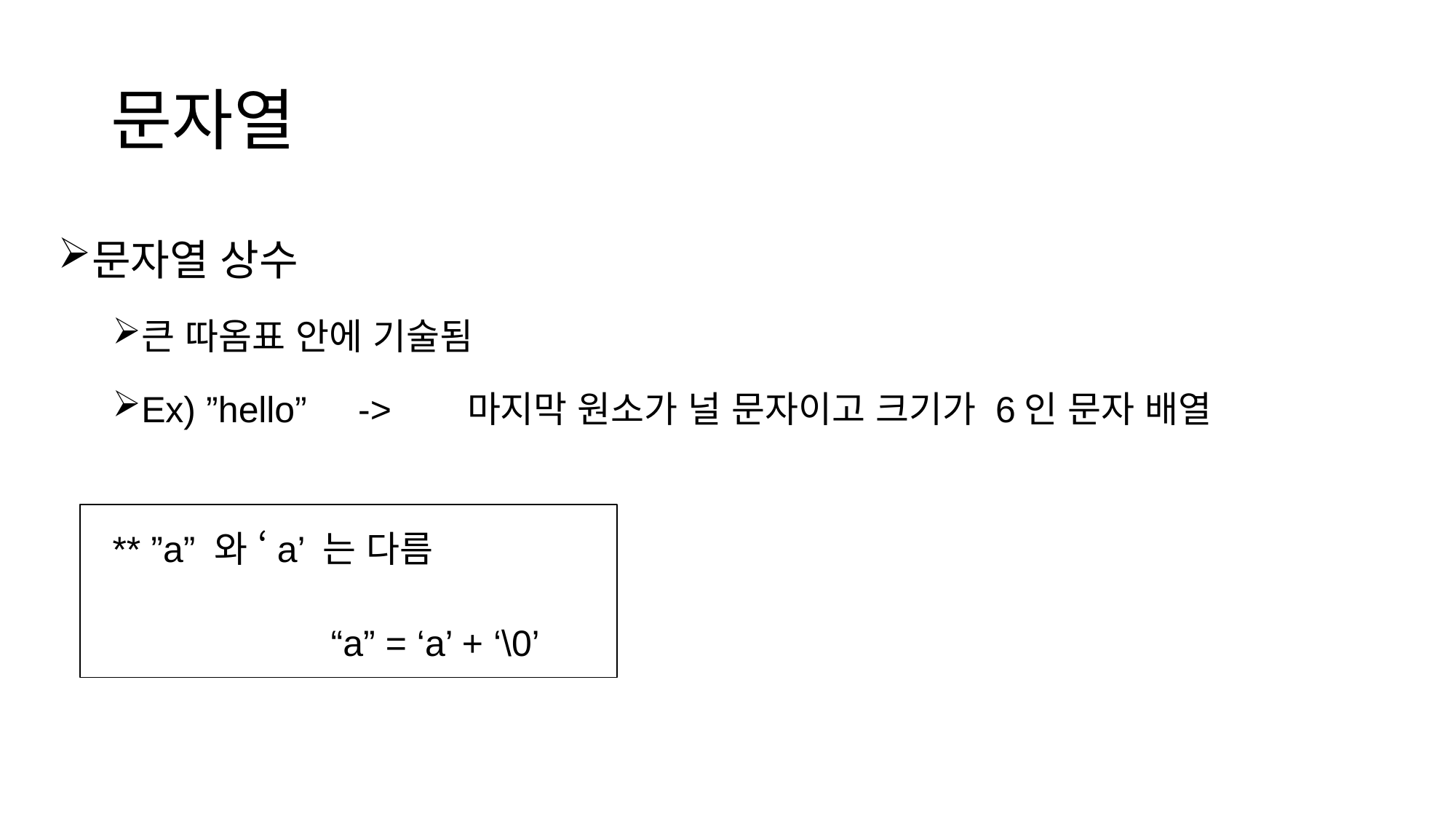

# 문자열
문자열 상수
큰 따옴표 안에 기술됨
Ex) ”hello”	-> 	마지막 원소가 널 문자이고 크기가 6인 문자 배열

** ”a” 와 ‘a’ 는 다름

		“a” = ‘a’ + ‘\0’